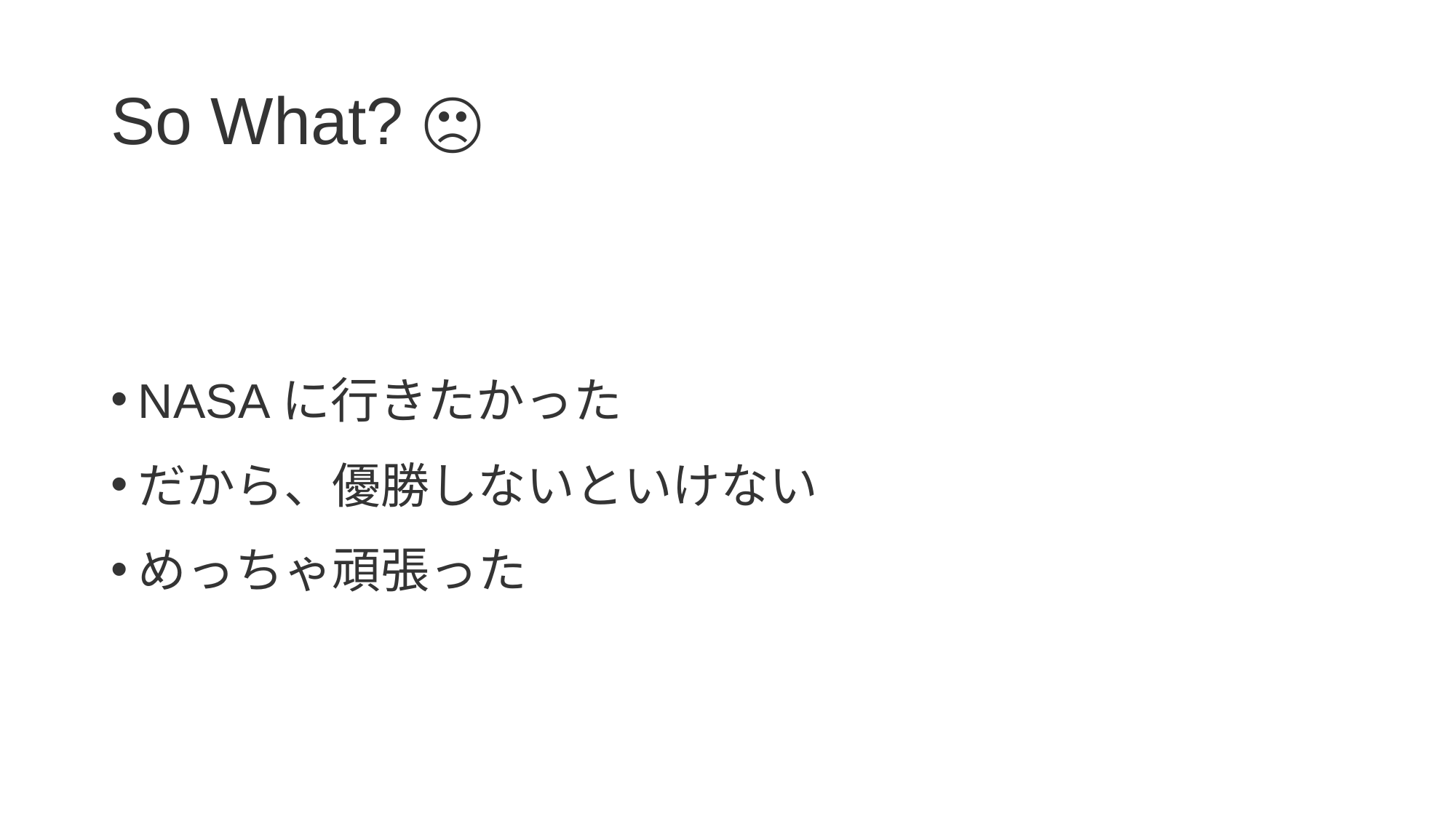

# So What? 🙁
NASAに行きたかった
だから、優勝しないといけない
めっちゃ頑張った